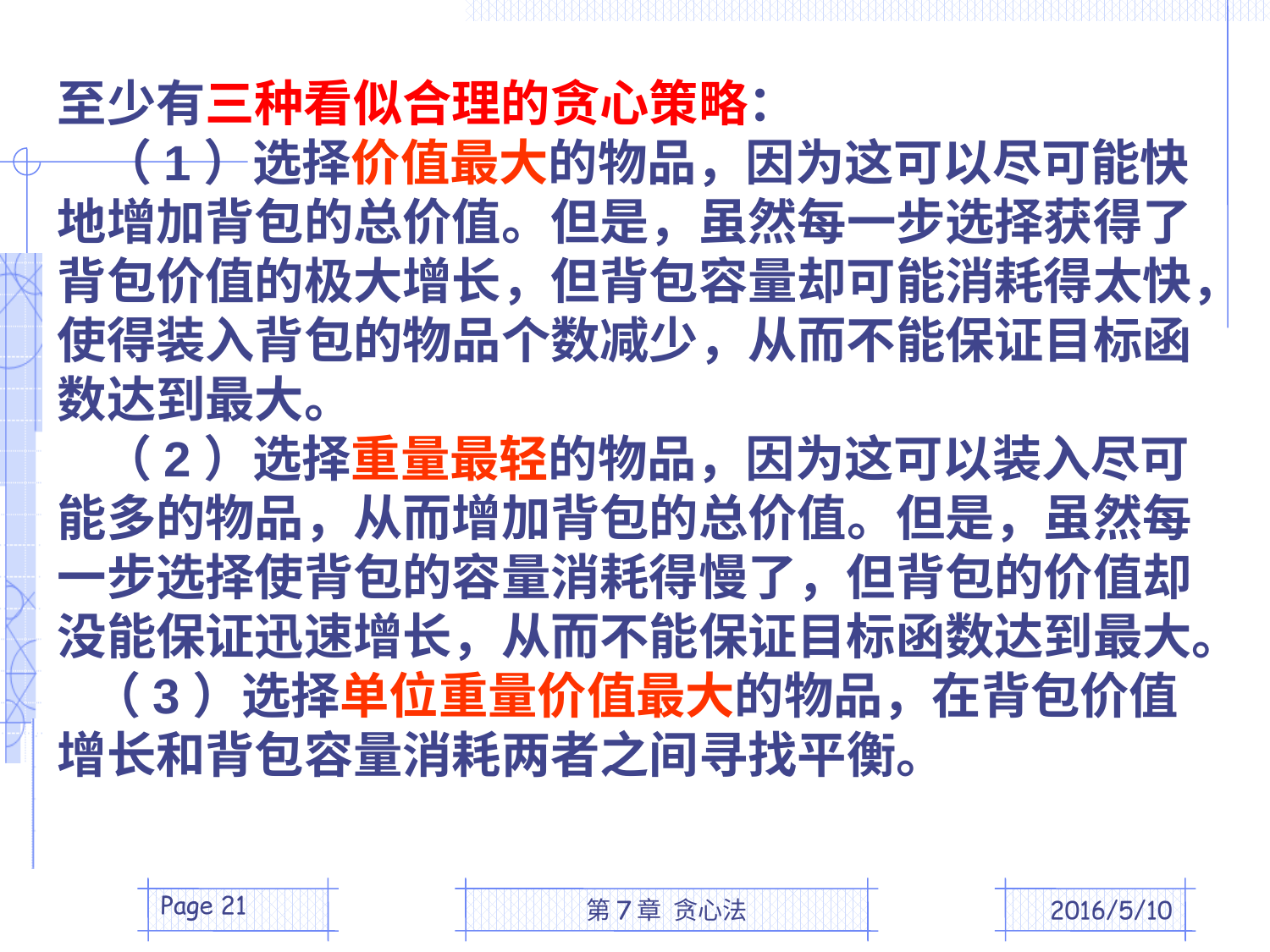

至少有三种看似合理的贪心策略：
   （1）选择价值最大的物品，因为这可以尽可能快地增加背包的总价值。但是，虽然每一步选择获得了背包价值的极大增长，但背包容量却可能消耗得太快，使得装入背包的物品个数减少，从而不能保证目标函数达到最大。
   （2）选择重量最轻的物品，因为这可以装入尽可能多的物品，从而增加背包的总价值。但是，虽然每一步选择使背包的容量消耗得慢了，但背包的价值却没能保证迅速增长，从而不能保证目标函数达到最大。
  （3）选择单位重量价值最大的物品，在背包价值增长和背包容量消耗两者之间寻找平衡。
Page 21
第7章  贪心法
2016/5/10